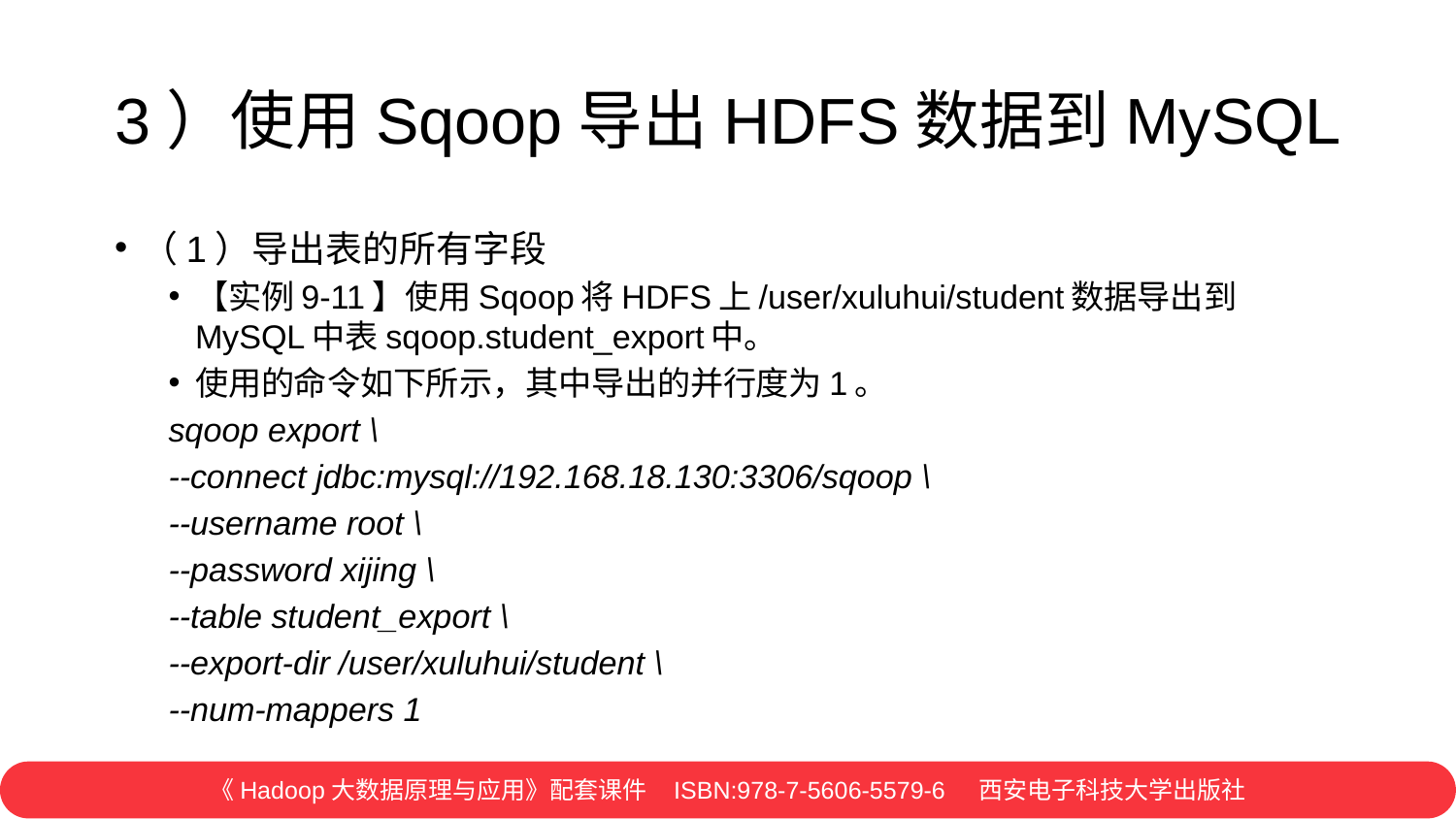

# 3）使用Sqoop导出HDFS数据到MySQL
（1）导出表的所有字段
【实例9-11】使用Sqoop将HDFS上/user/xuluhui/student数据导出到MySQL中表sqoop.student_export中。
使用的命令如下所示，其中导出的并行度为1。
sqoop export \
--connect jdbc:mysql://192.168.18.130:3306/sqoop \
--username root \
--password xijing \
--table student_export \
--export-dir /user/xuluhui/student \
--num-mappers 1